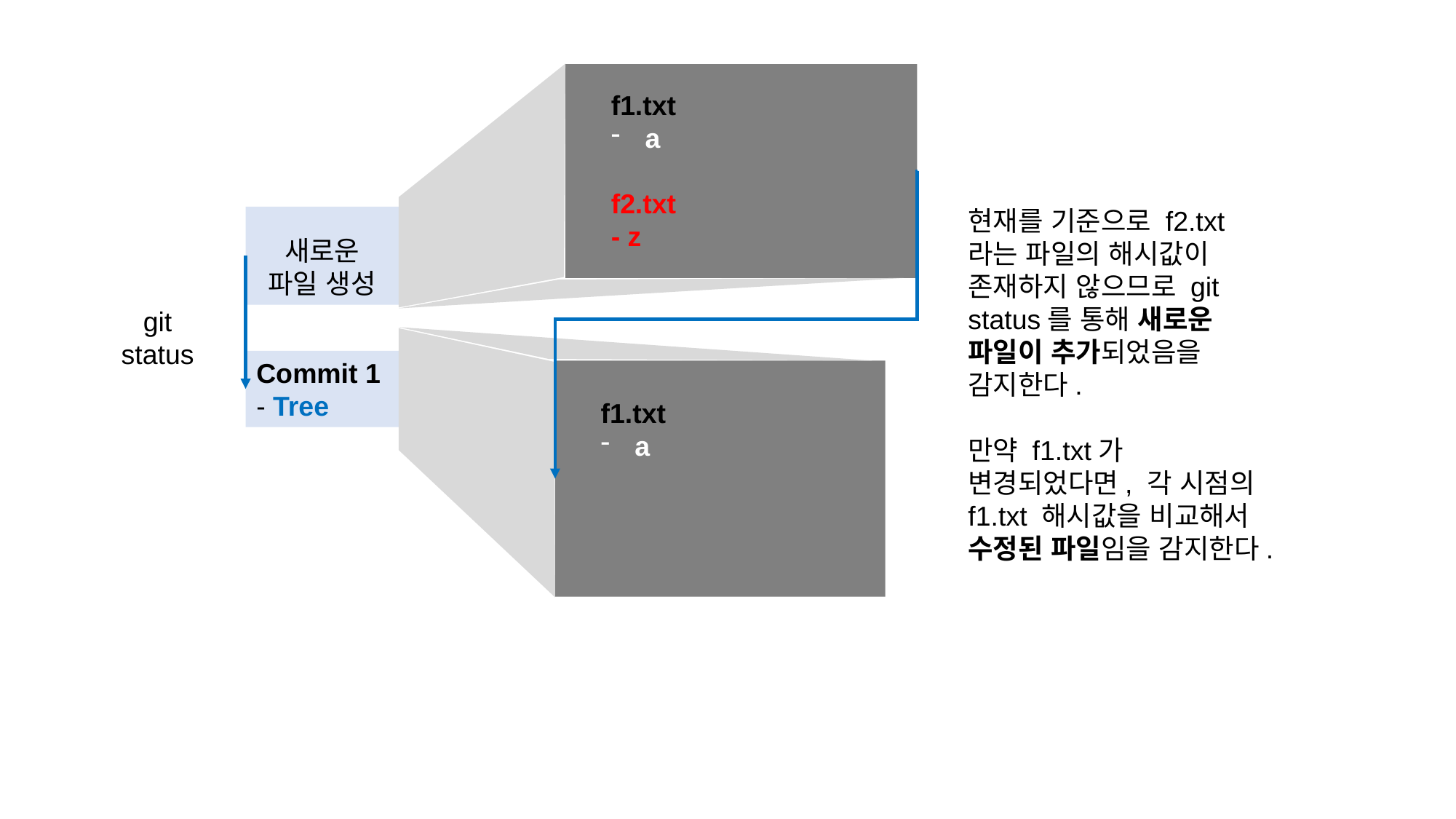

f1.txt
a

f2.txt
- z
현재를 기준으로 f2.txt라는 파일의 해시값이 존재하지 않으므로 git status를 통해 새로운 파일이 추가되었음을 감지한다.

만약 f1.txt가 변경되었다면, 각 시점의 f1.txt 해시값을 비교해서 수정된 파일임을 감지한다.

새로운 파일 생성
git status

f1.txt
a
Commit 1
- Tree